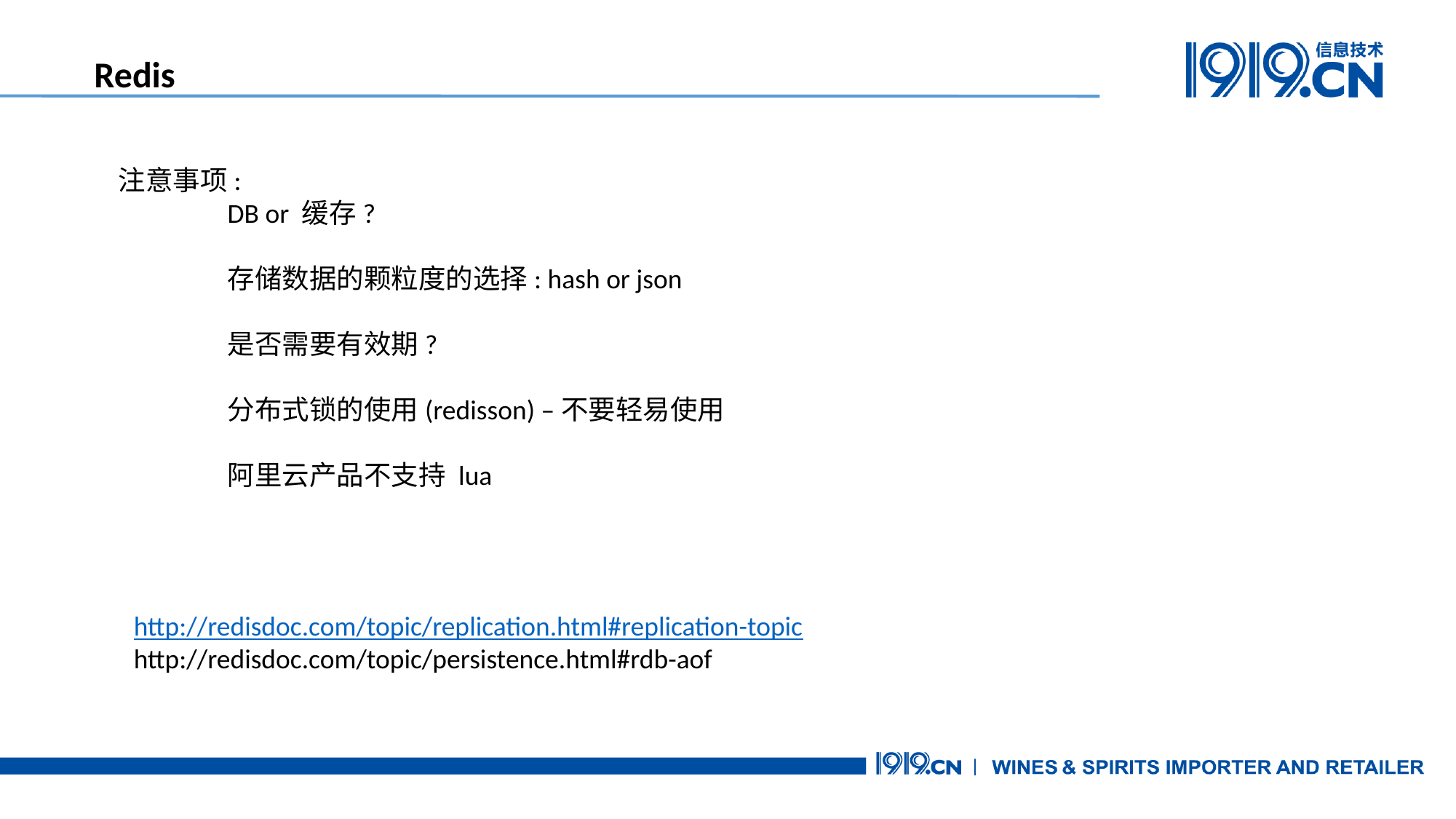

Redis
注意事项:
	DB or 缓存?

	存储数据的颗粒度的选择: hash or json

	是否需要有效期?

	分布式锁的使用(redisson) –不要轻易使用

	阿里云产品不支持 lua
http://redisdoc.com/topic/replication.html#replication-topic
http://redisdoc.com/topic/persistence.html#rdb-aof
27